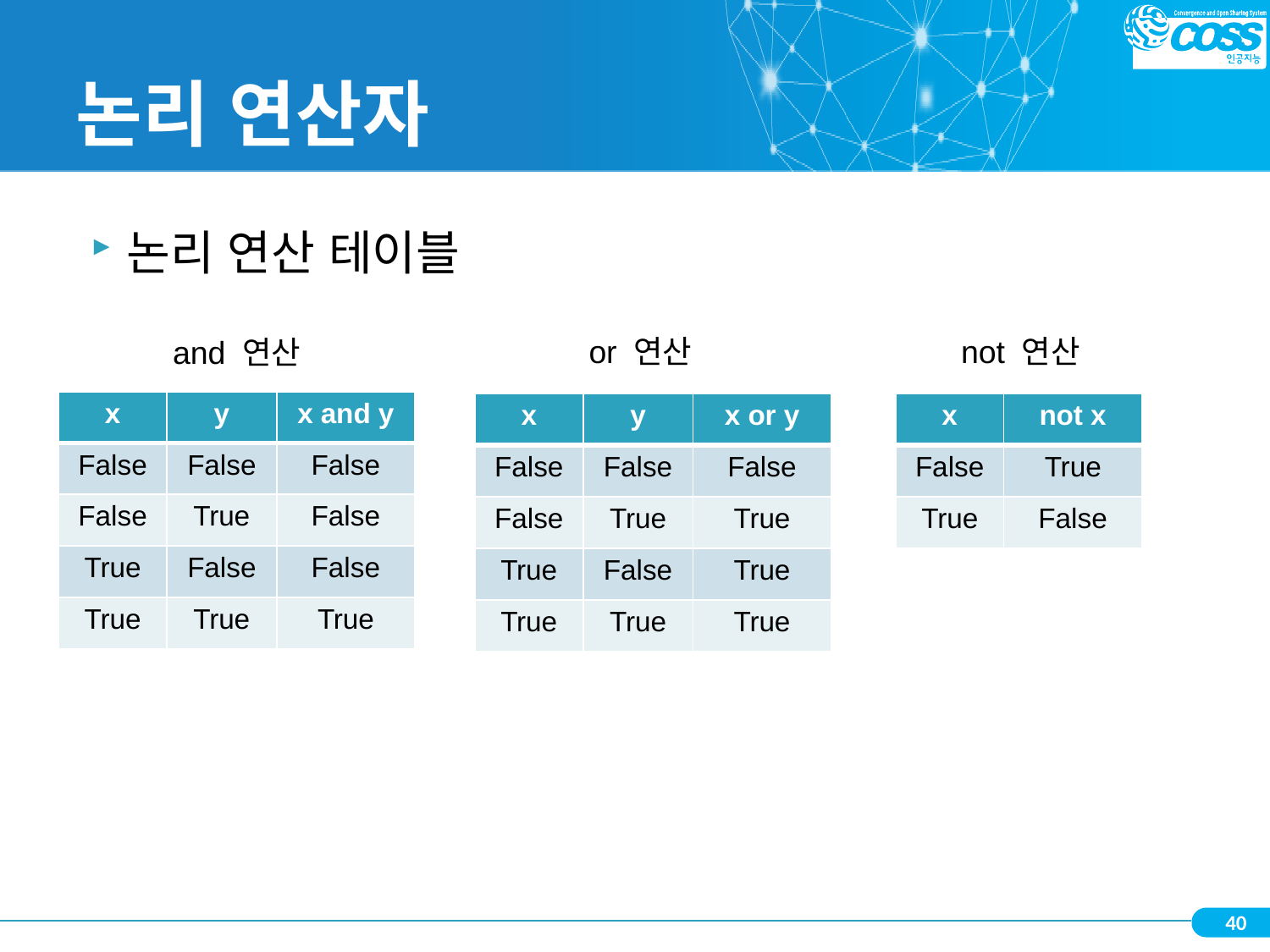

# 논리 연산자
논리 연산 테이블
or 연산
not 연산
and 연산
| x | y | x and y |
| --- | --- | --- |
| False | False | False |
| False | True | False |
| True | False | False |
| True | True | True |
| x | y | x or y |
| --- | --- | --- |
| False | False | False |
| False | True | True |
| True | False | True |
| True | True | True |
| x | not x |
| --- | --- |
| False | True |
| True | False |